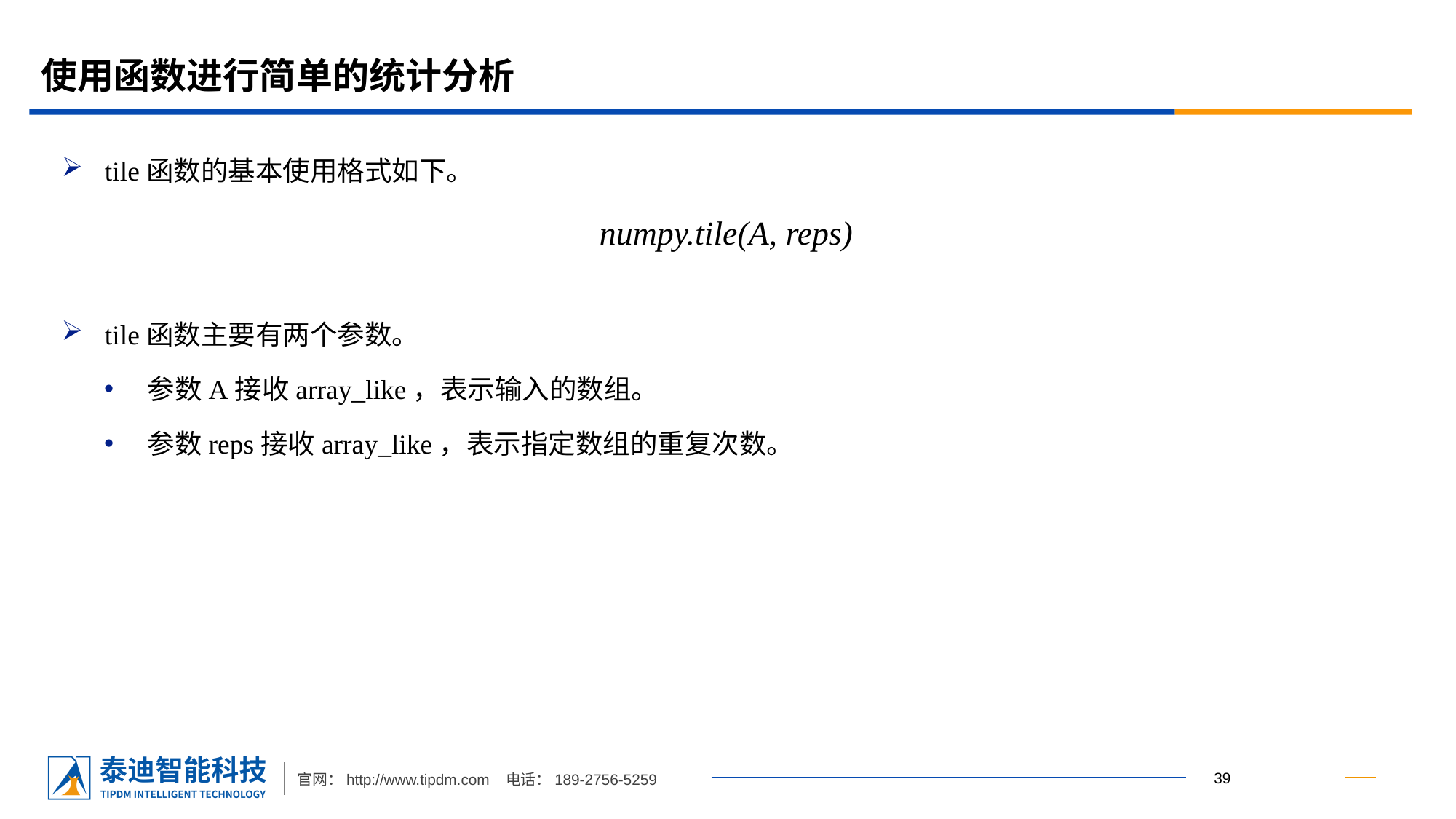

# 使用函数进行简单的统计分析
tile函数的基本使用格式如下。

tile函数主要有两个参数。
参数A接收array_like，表示输入的数组。
参数reps接收array_like，表示指定数组的重复次数。

numpy.tile(A, reps)